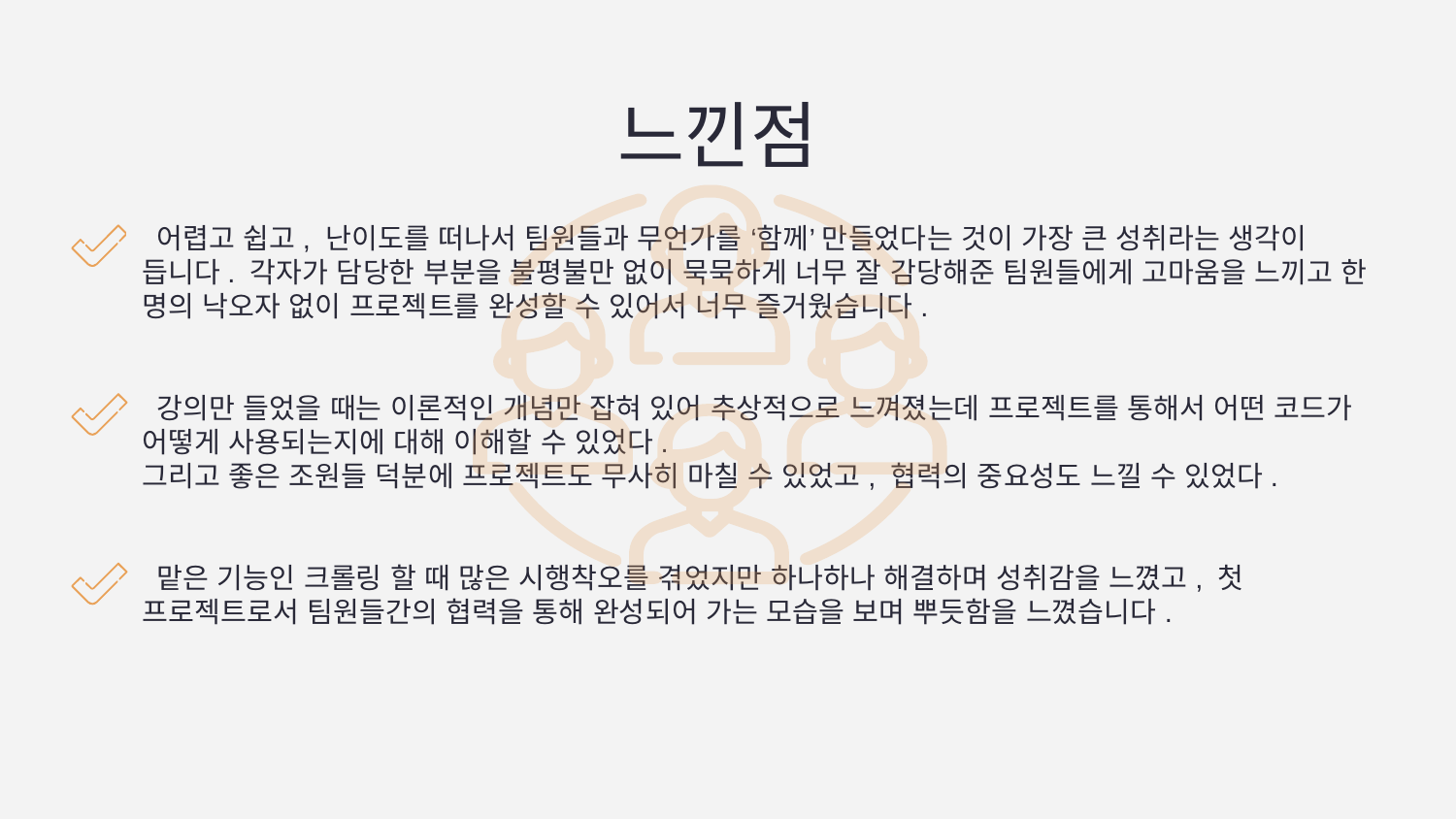

# 느낀점

 어렵고 쉽고, 난이도를 떠나서 팀원들과 무언가를 ‘함께’ 만들었다는 것이 가장 큰 성취라는 생각이 듭니다. 각자가 담당한 부분을 불평불만 없이 묵묵하게 너무 잘 감당해준 팀원들에게 고마움을 느끼고 한 명의 낙오자 없이 프로젝트를 완성할 수 있어서 너무 즐거웠습니다.

 강의만 들었을 때는 이론적인 개념만 잡혀 있어 추상적으로 느껴졌는데 프로젝트를 통해서 어떤 코드가 어떻게 사용되는지에 대해 이해할 수 있었다.
그리고 좋은 조원들 덕분에 프로젝트도 무사히 마칠 수 있었고, 협력의 중요성도 느낄 수 있었다.

 맡은 기능인 크롤링 할 때 많은 시행착오를 겪었지만 하나하나 해결하며 성취감을 느꼈고, 첫 프로젝트로서 팀원들간의 협력을 통해 완성되어 가는 모습을 보며 뿌듯함을 느꼈습니다.